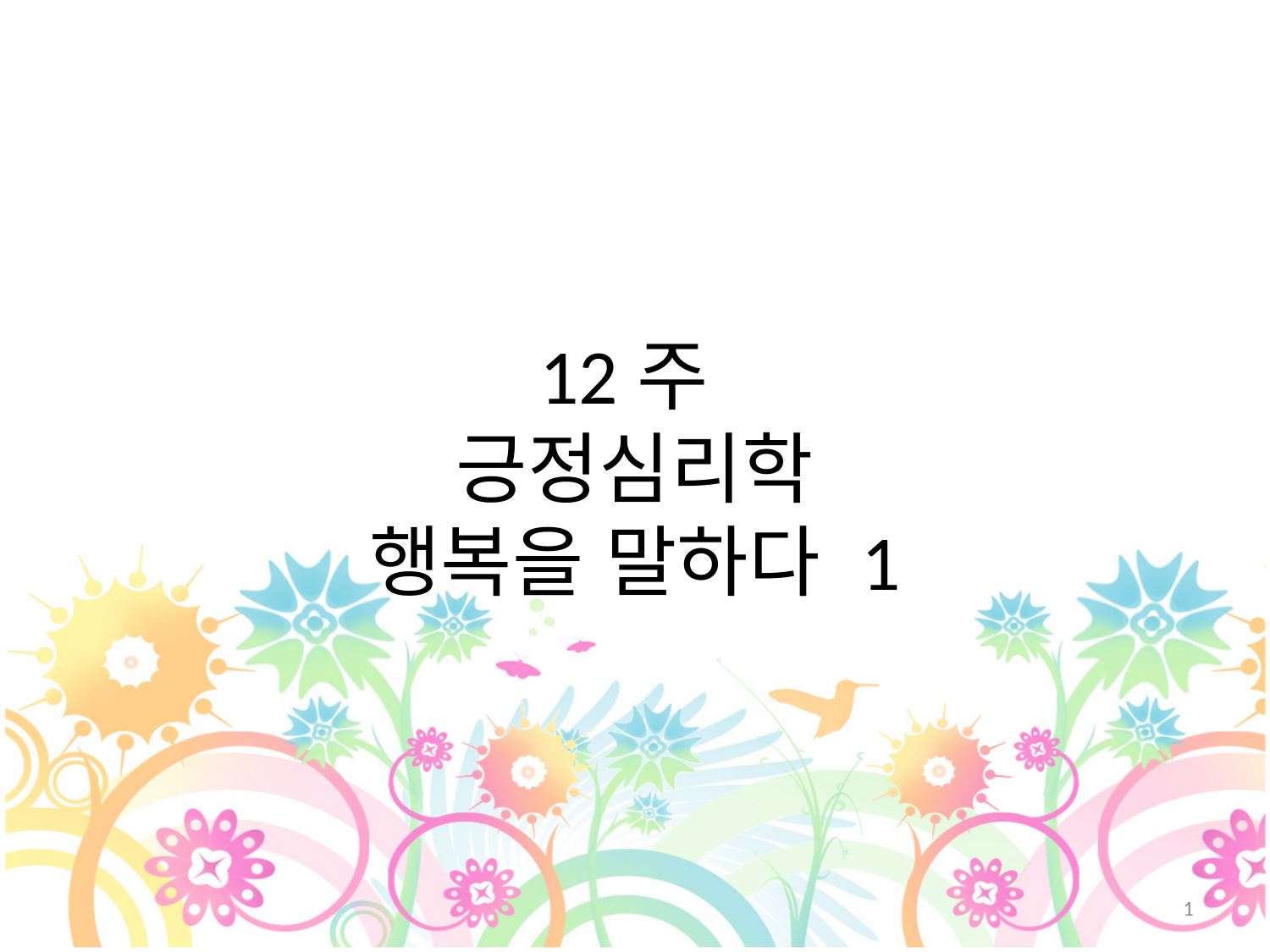

# 12주 긍정심리학 행복을 말하다 1
1